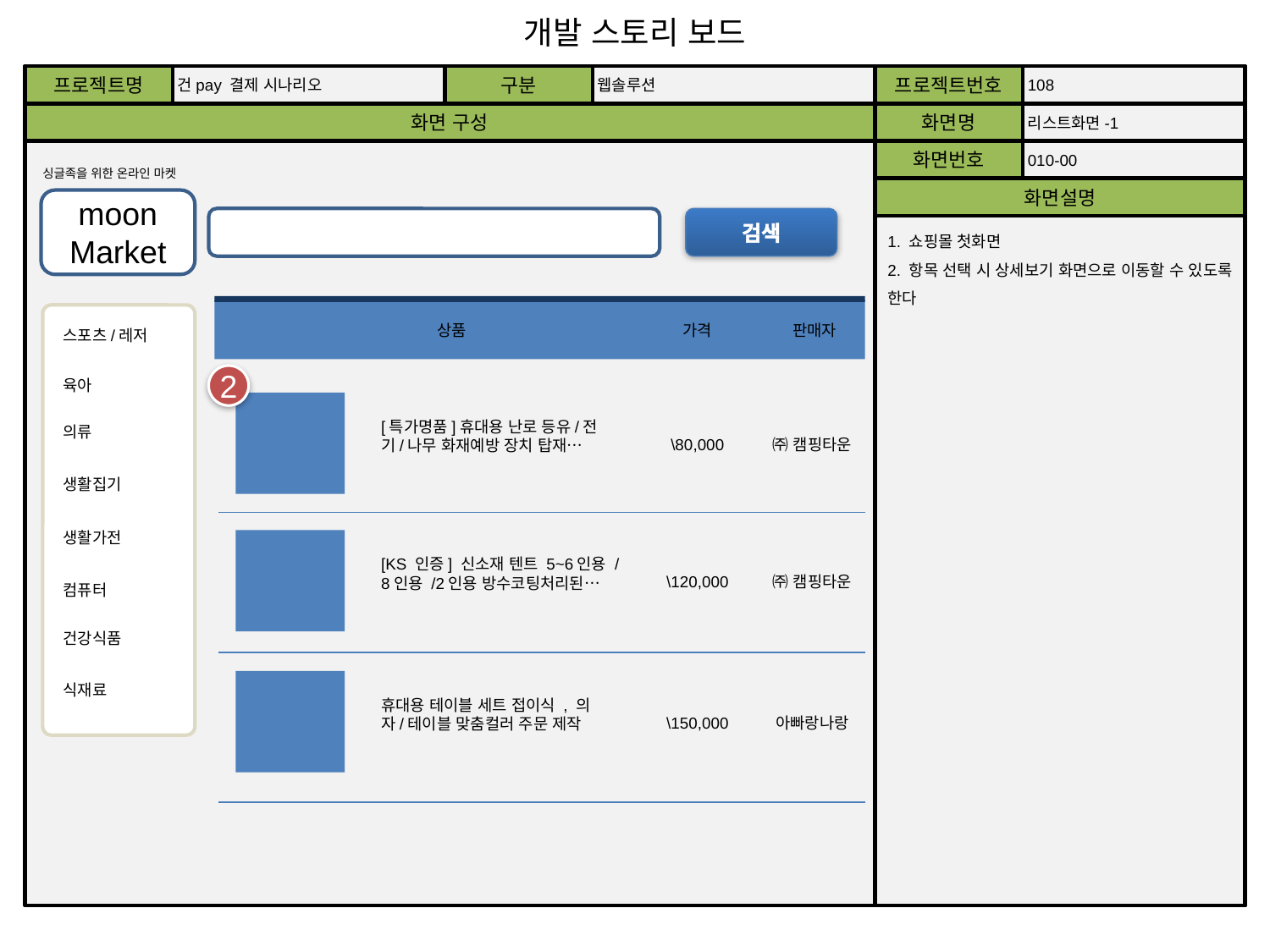

개발 스토리 보드
프로젝트명
건pay 결제 시나리오
구분
웹솔루션
프로젝트번호
108
화면 구성
화면명
리스트화면-1
화면번호
010-00
싱글족을 위한 온라인 마켓
화면설명
moon
Market

검색
1. 쇼핑몰 첫화면
2. 항목 선택 시 상세보기 화면으로 이동할 수 있도록 한다

상품
가격
판매자

[특가명품]휴대용 난로 등유/전기/나무 화재예방 장치 탑재…
\80,000
㈜ 캠핑타운

[KS 인증] 신소재 텐트 5~6인용 / 8인용 /2인용 방수코팅처리된…
\120,000
㈜ 캠핑타운

휴대용 테이블 세트 접이식 , 의자/테이블 맞춤컬러 주문 제작
\150,000
아빠랑나랑

스포츠/레저
2
육아
의류
생활집기
생활가전
컴퓨터
건강식품
식재료